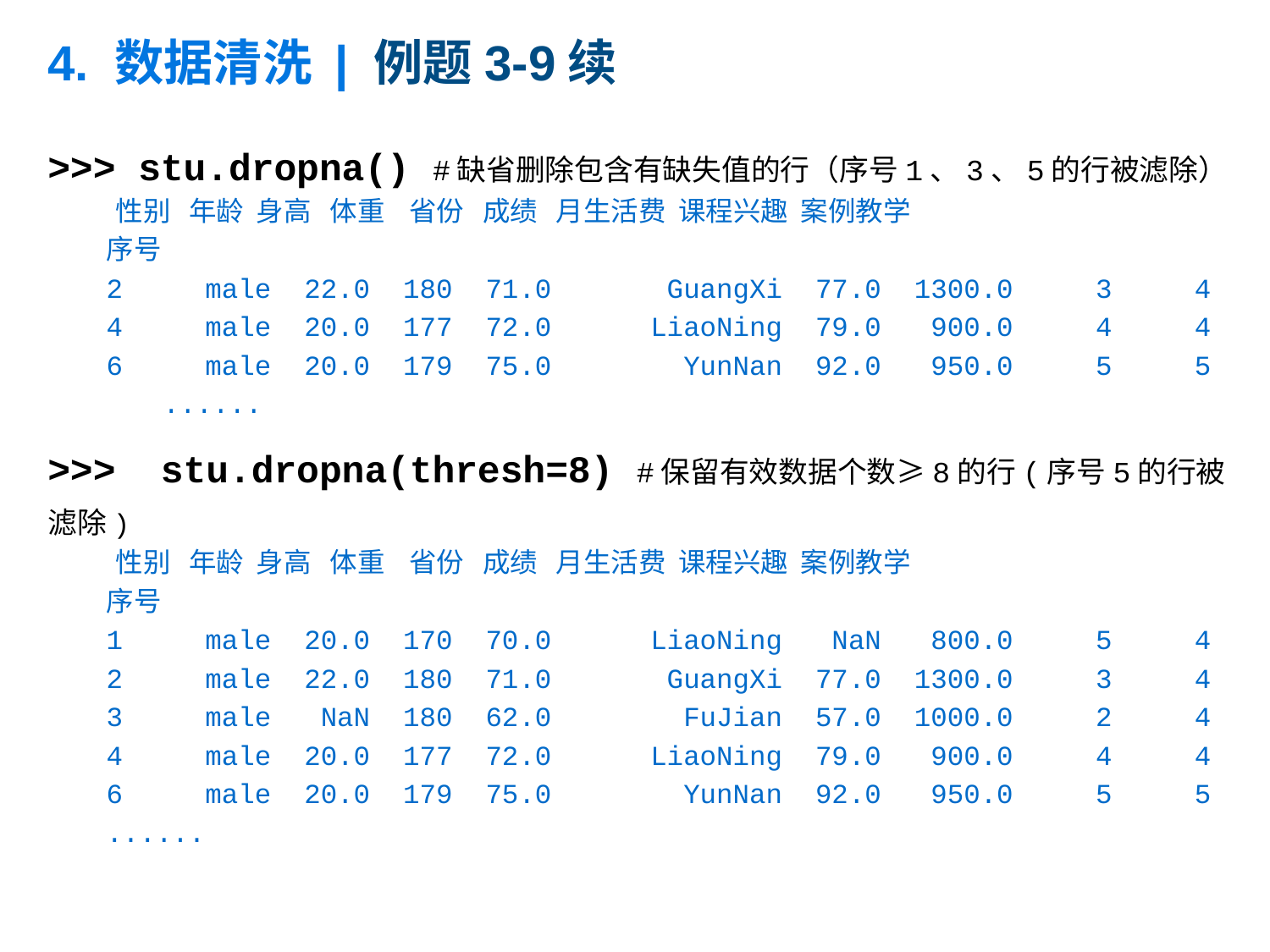

# 4. 数据清洗 | 例题3-9续
>>> stu.dropna() #缺省删除包含有缺失值的行（序号1、3、5的行被滤除）
 性别   年龄  身高   体重    省份   成绩   月生活费  课程兴趣  案例教学
序号
2     male  22.0  180  71.0       GuangXi  77.0  1300.0     3     4
4     male  20.0  177  72.0      LiaoNing  79.0   900.0     4     4
6     male  20.0  179  75.0        YunNan  92.0   950.0     5     5
       ......
>>>  stu.dropna(thresh=8) #保留有效数据个数≥8的行(序号5的行被滤除)
 性别   年龄  身高   体重    省份   成绩   月生活费  课程兴趣  案例教学
序号
1     male  20.0  170  70.0      LiaoNing   NaN   800.0     5     4
2     male  22.0  180  71.0       GuangXi  77.0  1300.0     3     4
3     male   NaN  180  62.0        FuJian  57.0  1000.0     2     4
4     male  20.0  177  72.0      LiaoNing  79.0   900.0     4     4
6     male  20.0  179  75.0        YunNan  92.0   950.0     5     5
......